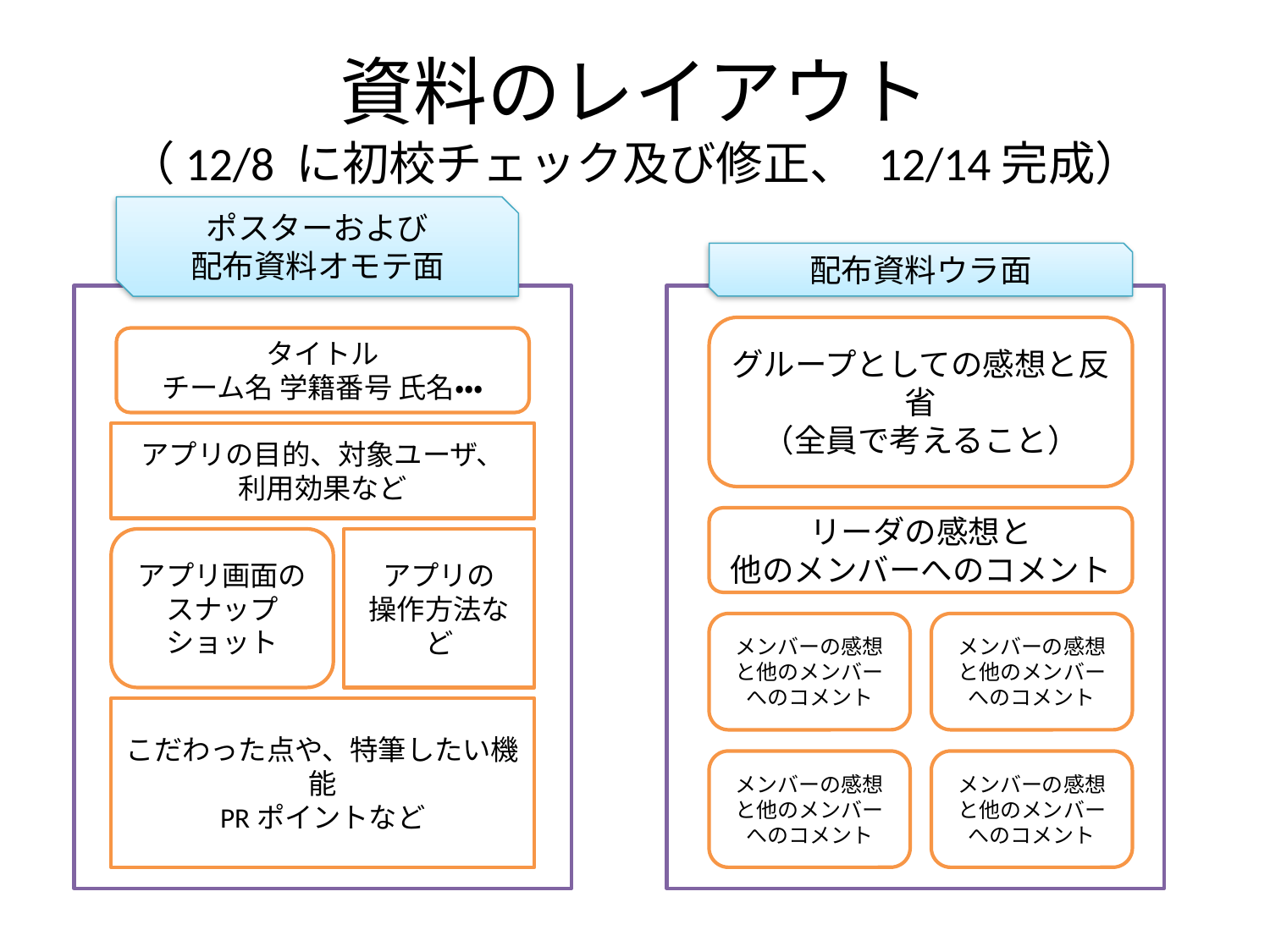

# 資料のレイアウト （12/8 に初校チェック及び修正、 12/14完成）
ポスターおよび
配布資料オモテ面
配布資料ウラ面

グループとしての感想と反省
（全員で考えること）
タイトル
チーム名 学籍番号 氏名・・・
アプリの目的、対象ユーザ、
利用効果など
リーダの感想と
他のメンバーへのコメント
アプリ画面の
スナップショット
アプリの
操作方法など
メンバーの感想と他のメンバーへのコメント
メンバーの感想と他のメンバーへのコメント
こだわった点や、特筆したい機能
PRポイントなど
メンバーの感想と他のメンバーへのコメント
メンバーの感想と他のメンバーへのコメント